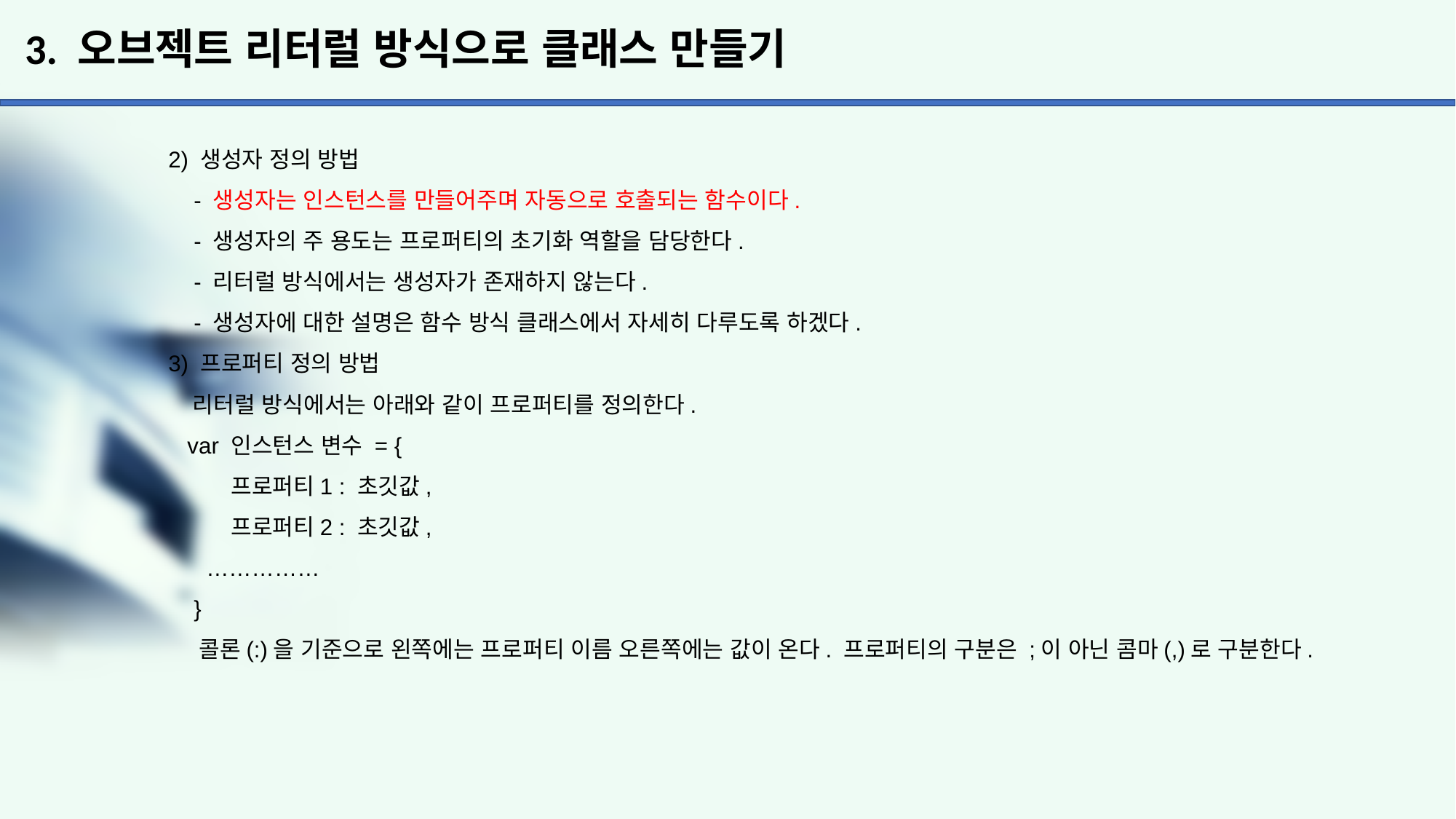

# 3. 오브젝트 리터럴 방식으로 클래스 만들기
      2) 생성자 정의 방법
          - 생성자는 인스턴스를 만들어주며 자동으로 호출되는 함수이다.
          - 생성자의 주 용도는 프로퍼티의 초기화 역할을 담당한다.
          - 리터럴 방식에서는 생성자가 존재하지 않는다.
          - 생성자에 대한 설명은 함수 방식 클래스에서 자세히 다루도록 하겠다.
      3) 프로퍼티 정의 방법
         리터럴 방식에서는 아래와 같이 프로퍼티를 정의한다.
         var 인스턴스 변수 = {
               프로퍼티1 : 초깃값,
               프로퍼티2 : 초깃값,
            ……………
          }
          콜론(:)을 기준으로 왼쪽에는 프로퍼티 이름 오른쪽에는 값이 온다. 프로퍼티의 구분은 ;이 아닌 콤마(,)로 구분한다.